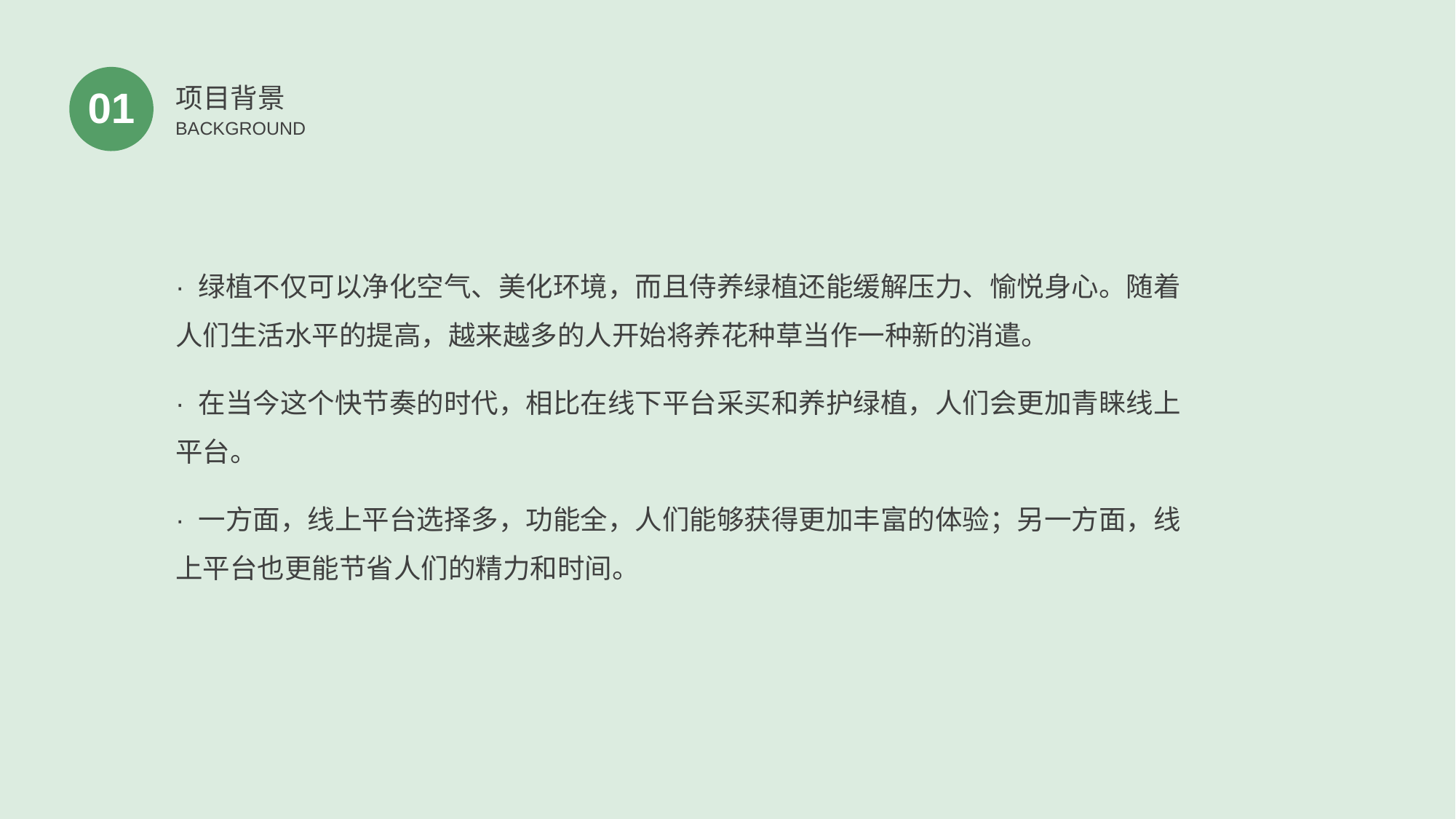

项目背景

01
BACKGROUND
· 绿植不仅可以净化空气、美化环境，而且侍养绿植还能缓解压力、愉悦身心。随着人们生活水平的提高，越来越多的人开始将养花种草当作一种新的消遣。
· 在当今这个快节奏的时代，相比在线下平台采买和养护绿植，人们会更加青睐线上平台。
· 一方面，线上平台选择多，功能全，人们能够获得更加丰富的体验；另一方面，线上平台也更能节省人们的精力和时间。